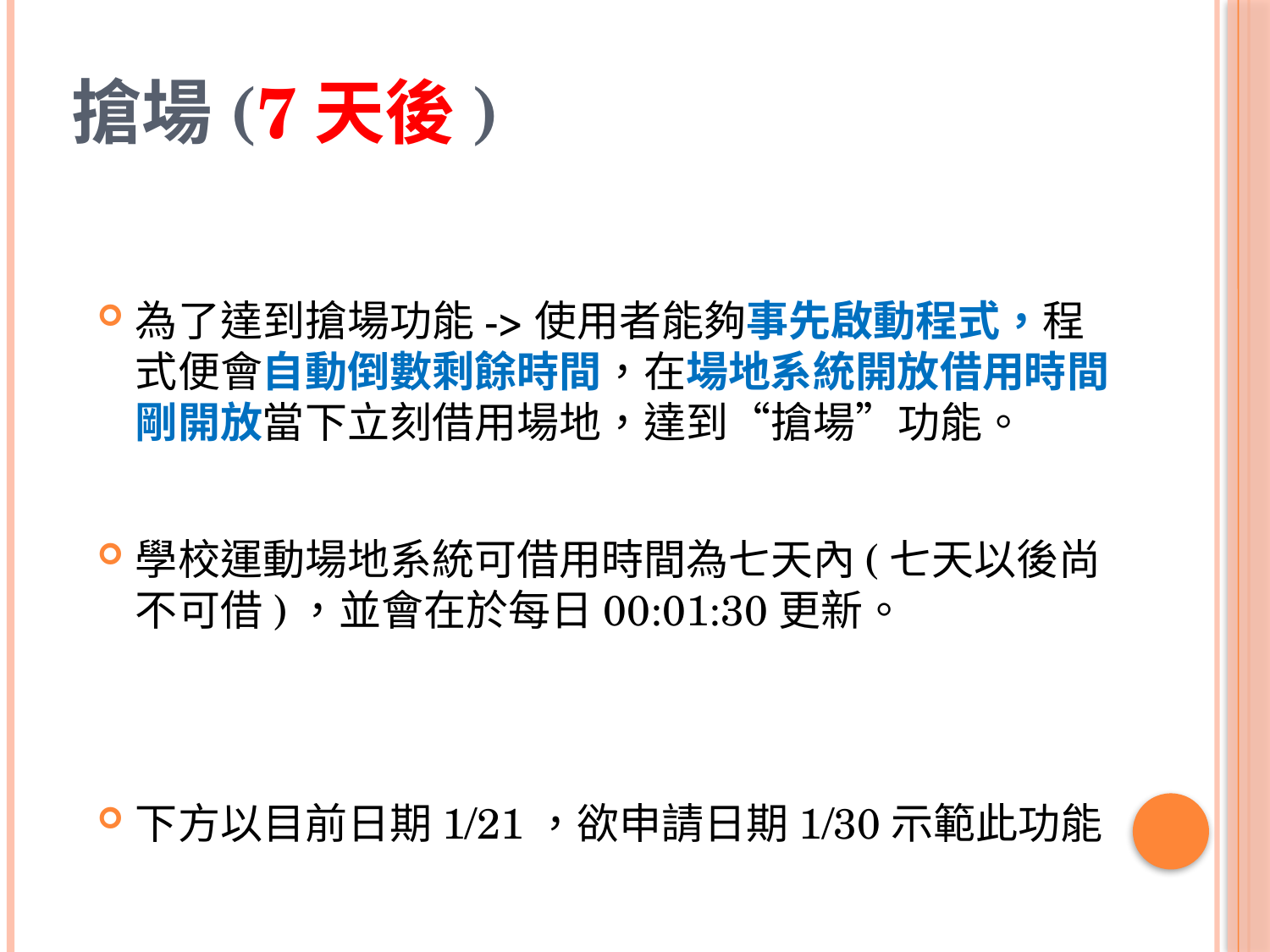

# 搶場(7天後)

為了達到搶場功能->使用者能夠事先啟動程式，程式便會自動倒數剩餘時間，在場地系統開放借用時間剛開放當下立刻借用場地，達到“搶場”功能。

學校運動場地系統可借用時間為七天內(七天以後尚不可借)，並會在於每日00:01:30更新。

下方以目前日期1/21，欲申請日期1/30示範此功能